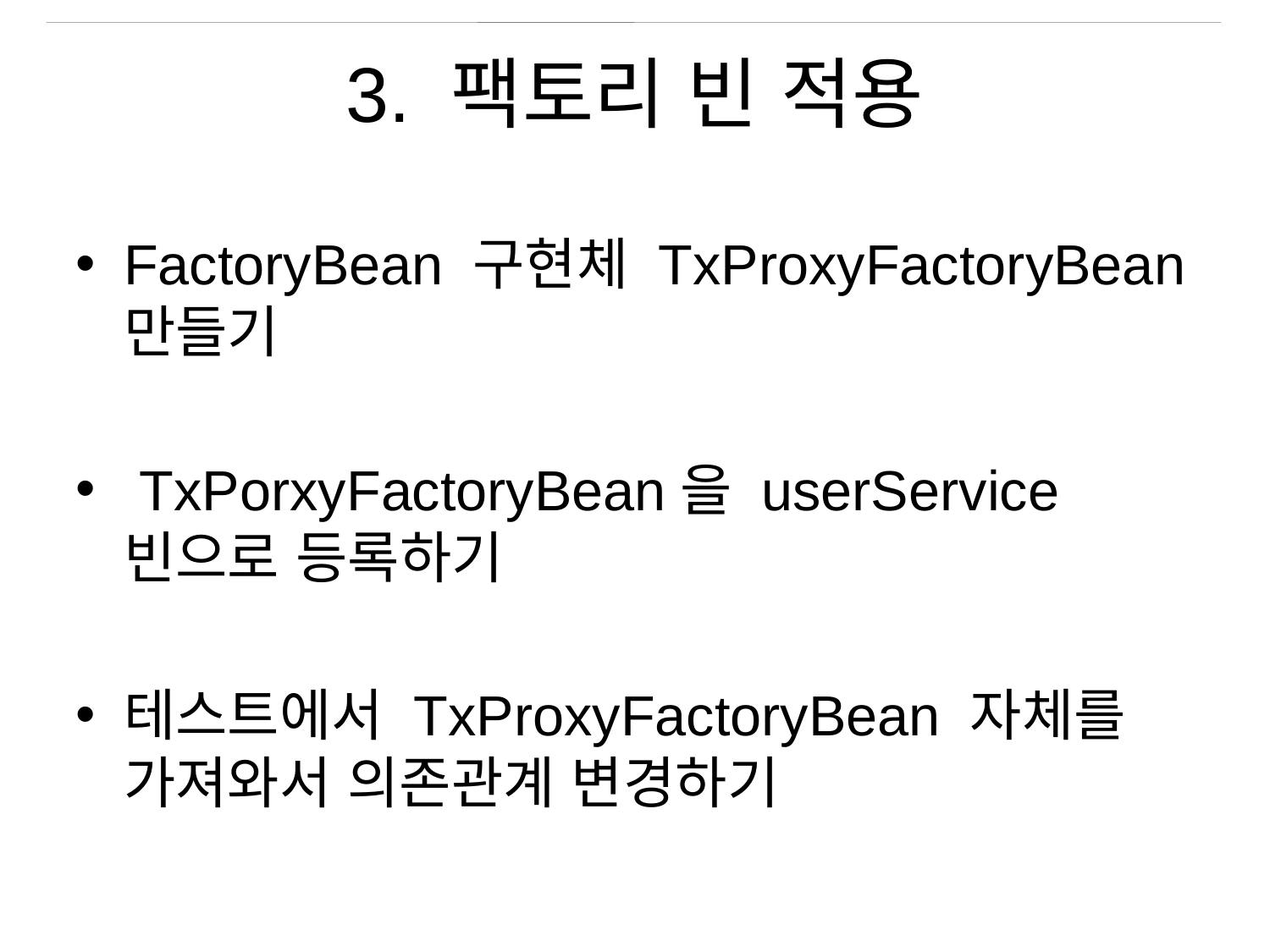

# 3. 팩토리 빈 적용
FactoryBean 구현체 TxProxyFactoryBean 만들기

 TxPorxyFactoryBean을 userService 빈으로 등록하기

테스트에서 TxProxyFactoryBean 자체를 가져와서 의존관계 변경하기